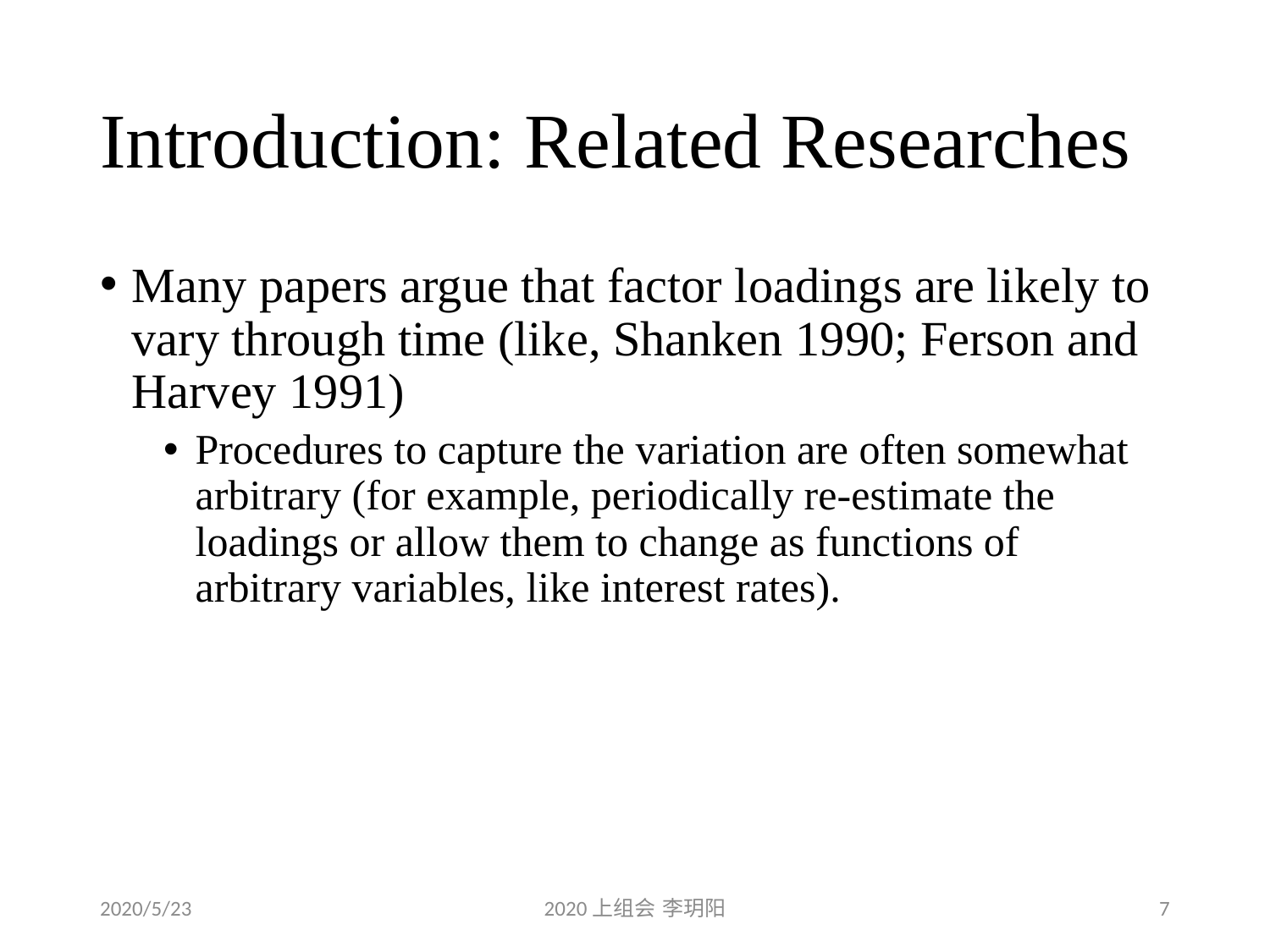

# Introduction: Related Researches
Many papers argue that factor loadings are likely to vary through time (like, Shanken 1990; Ferson and Harvey 1991)
Procedures to capture the variation are often somewhat arbitrary (for example, periodically re-estimate the loadings or allow them to change as functions of arbitrary variables, like interest rates).
2020/5/23
2020上组会 李玥阳
7